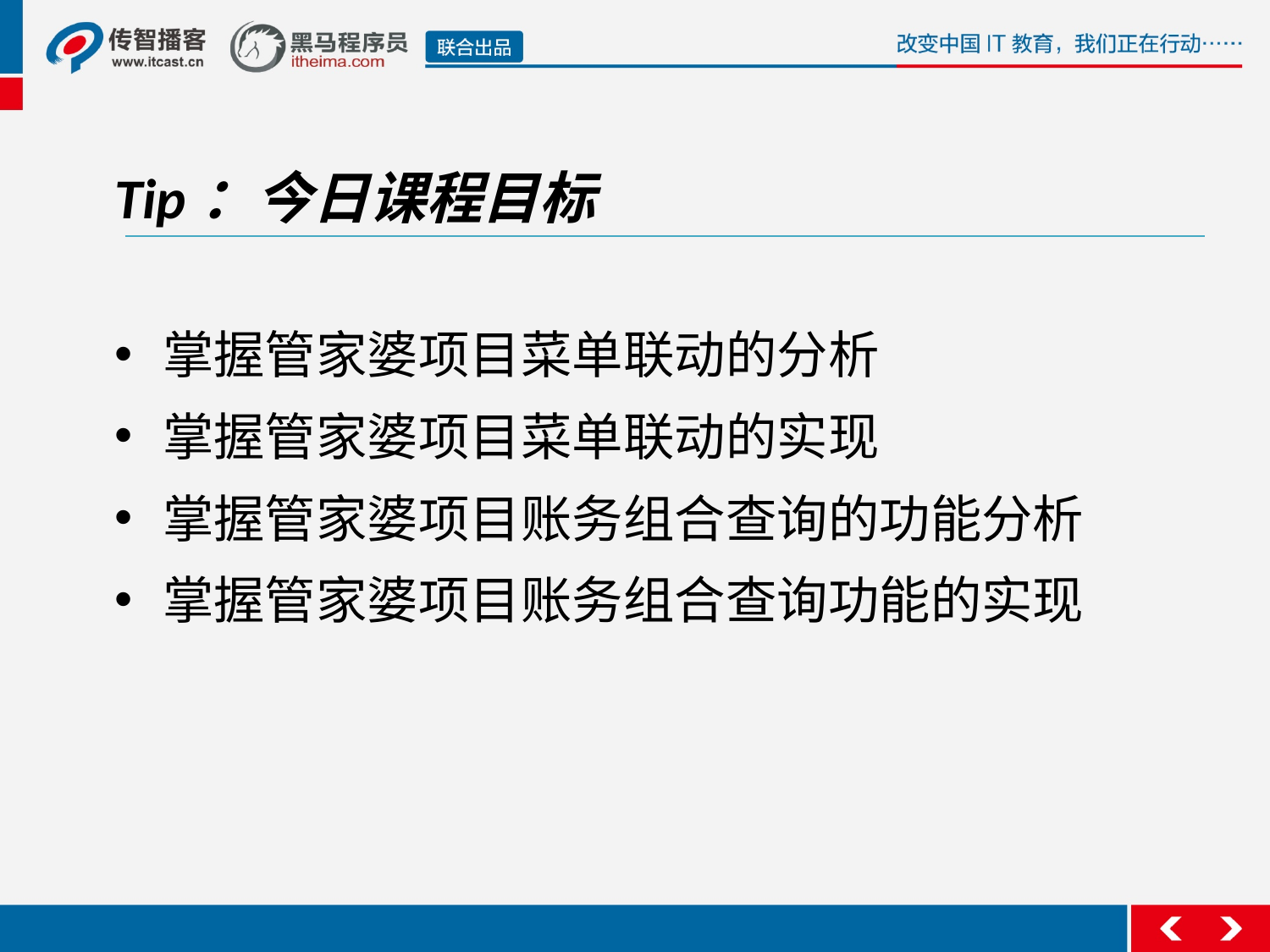

Tip：今日课程目标
掌握管家婆项目菜单联动的分析
掌握管家婆项目菜单联动的实现
掌握管家婆项目账务组合查询的功能分析
掌握管家婆项目账务组合查询功能的实现